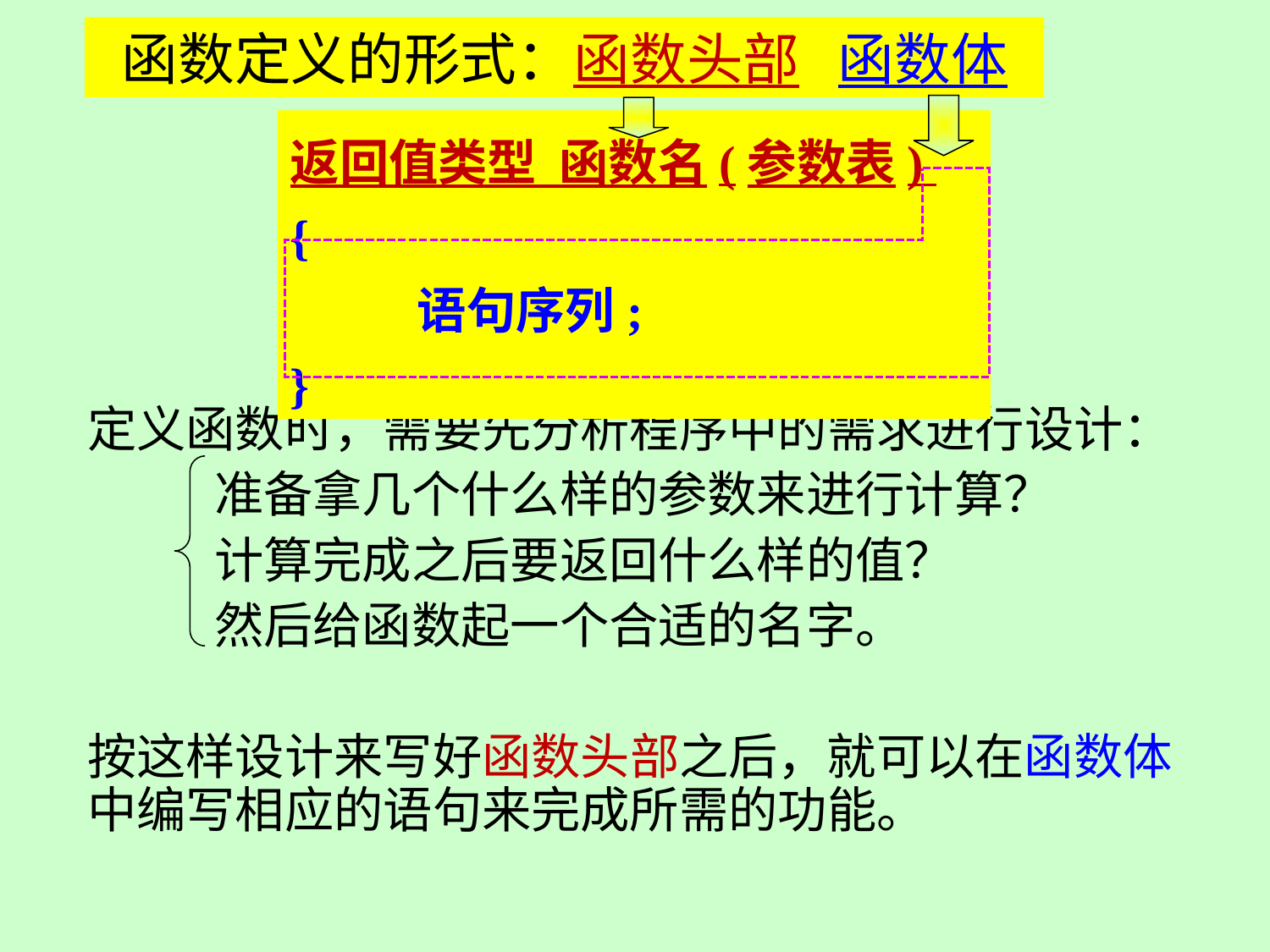

函数定义的形式：函数头部   函数体

返回值类型  函数名(参数表)   {
	语句序列;
}

定义函数时，需要先分析程序中的需求进行设计：
	准备拿几个什么样的参数来进行计算？
	计算完成之后要返回什么样的值？
	然后给函数起一个合适的名字。

按这样设计来写好函数头部之后，就可以在函数体中编写相应的语句来完成所需的功能。

15